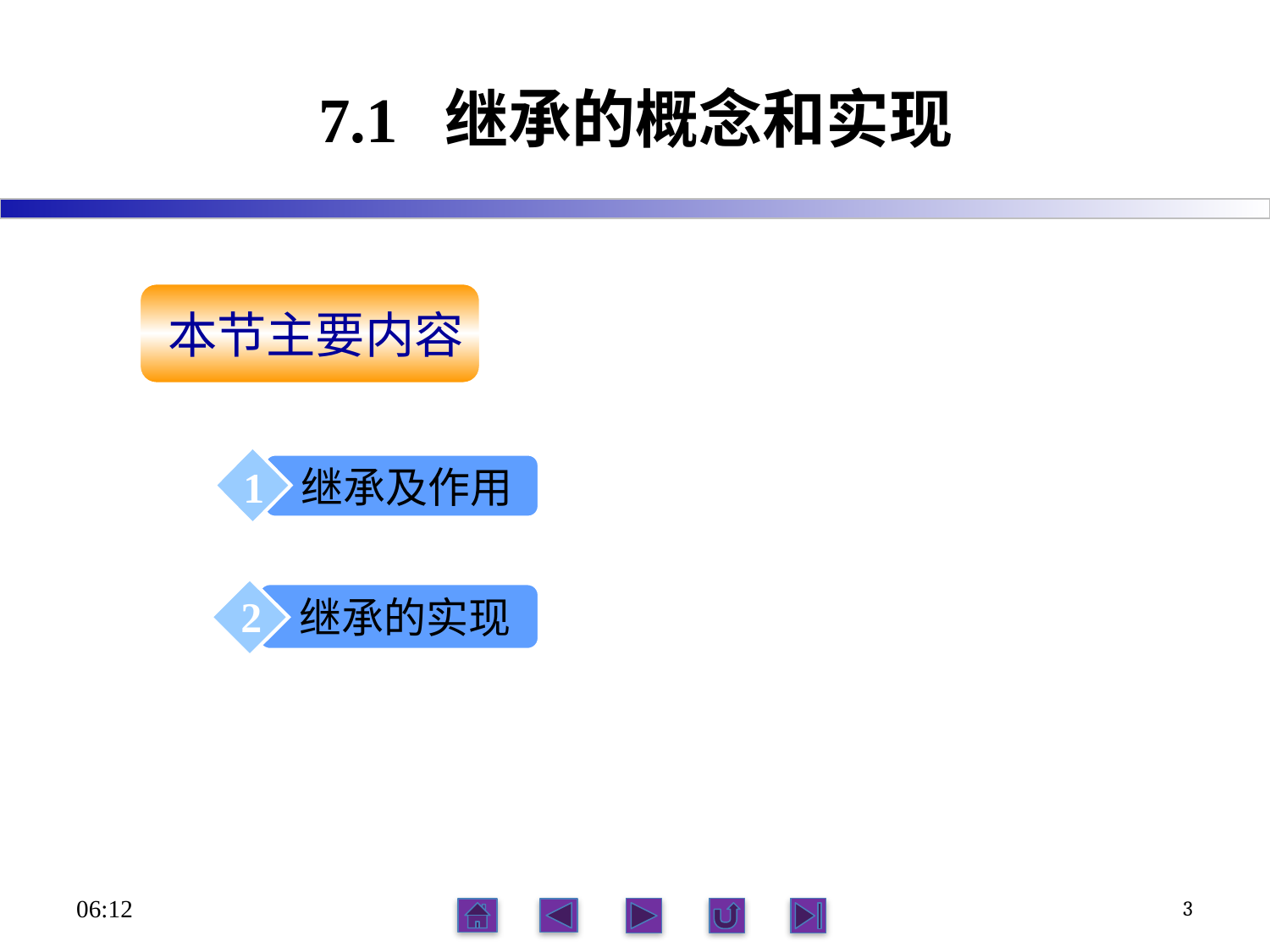

# 7.1  继承的概念和实现

本节主要内容

继承及作用
1

2

继承的实现
3
06:12
3